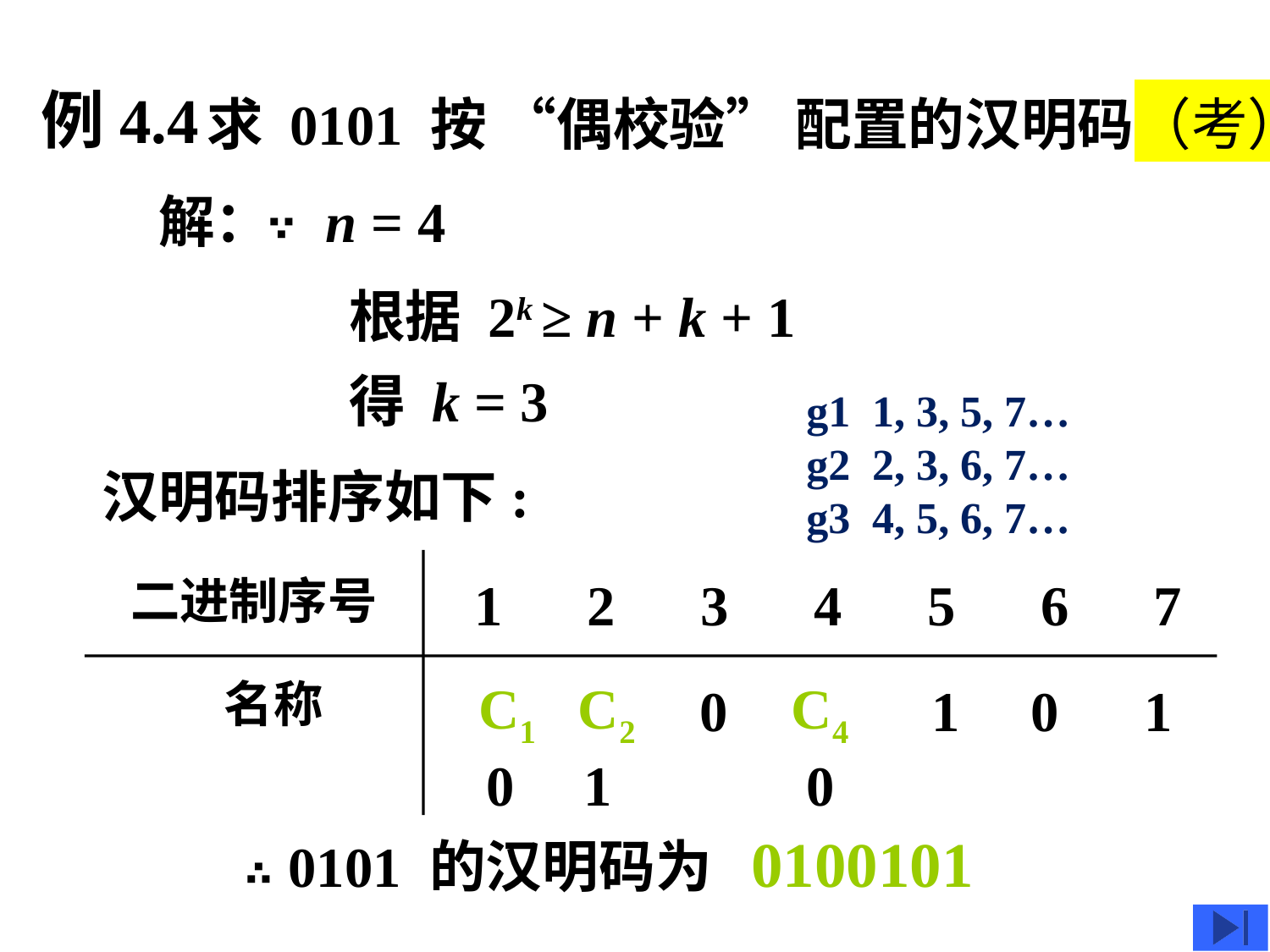

例4.4
求 0101 按 “偶校验” 配置的汉明码（考）
解：
∵  n = 4
根据 2k ≥ n + k + 1
得 k = 3
g1  1, 3, 5, 7…
g2  2, 3, 6, 7…
g3  4, 5, 6, 7…
汉明码排序如下:

二进制序号
1      2      3      4      5      6      7

名称
C1   C2           C4
0
1     0      1
0
1
0
∴ 0101 的汉明码为  0100101